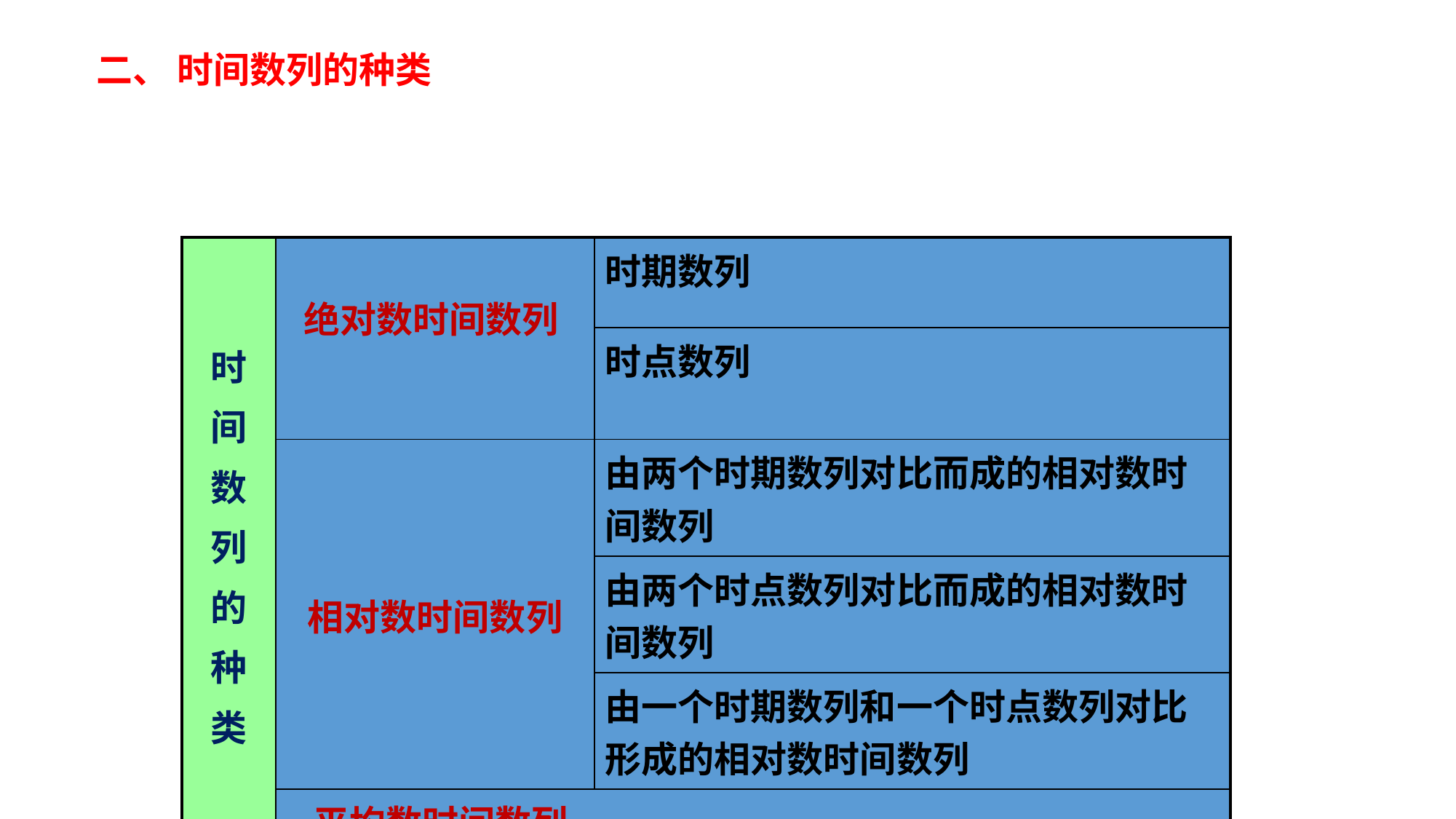

二、 时间数列的种类
| 时 间 数 列 的 种 类 | 绝对数时间数列 | 时期数列 |
| --- | --- | --- |
|  |  | 时点数列 |
|  | 相对数时间数列 | 由两个时期数列对比而成的相对数时间数列 |
|  |  | 由两个时点数列对比而成的相对数时间数列 |
|  |  | 由一个时期数列和一个时点数列对比形成的相对数时间数列 |
|  | 平均数时间数列 |  |